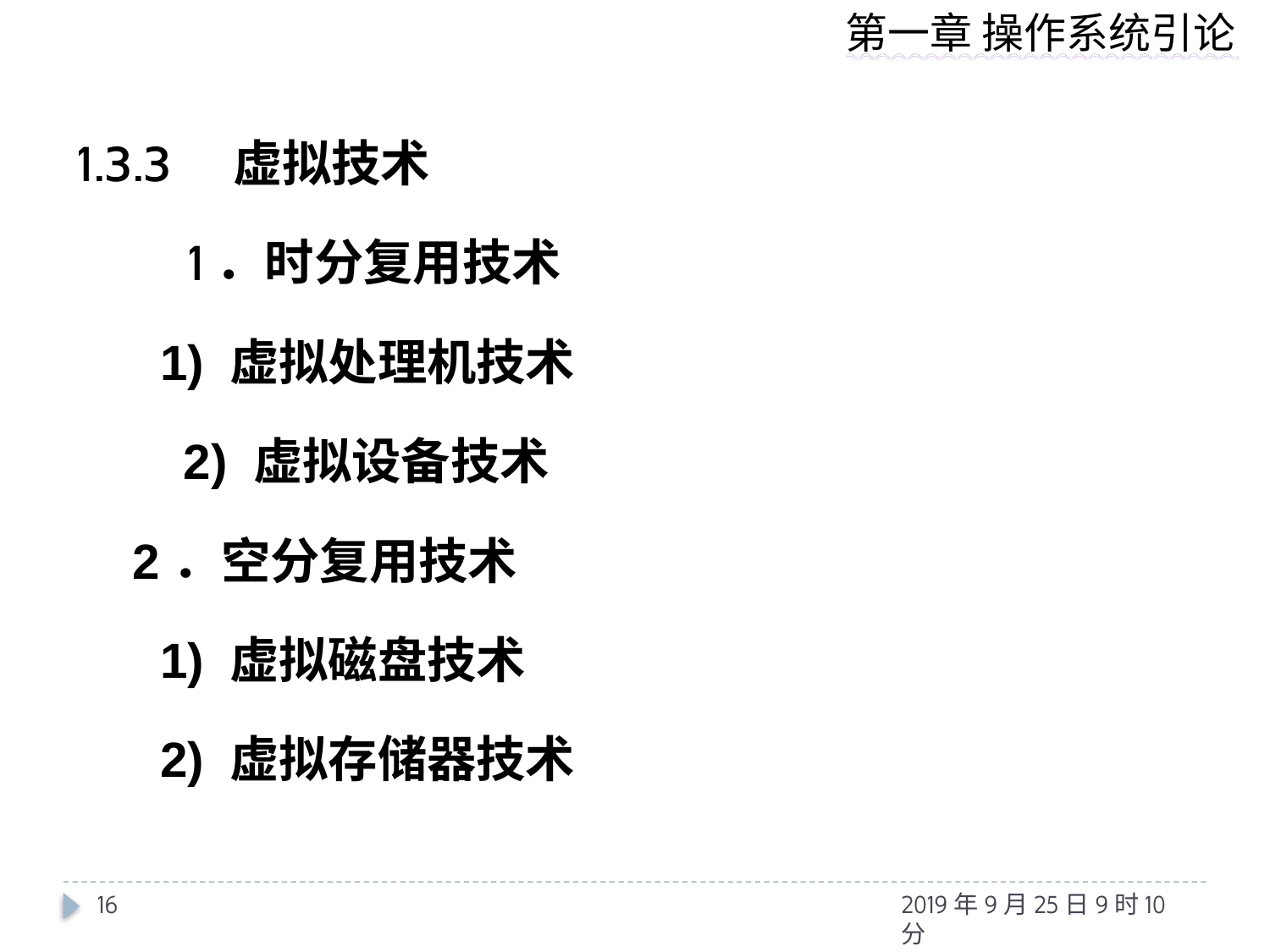

1.3.3　虚拟技术
　　1．时分复用技术
      1) 虚拟处理机技术
　    2) 虚拟设备技术
    2．空分复用技术
      1) 虚拟磁盘技术
      2) 虚拟存储器技术

16
2019年9月25日9时10分